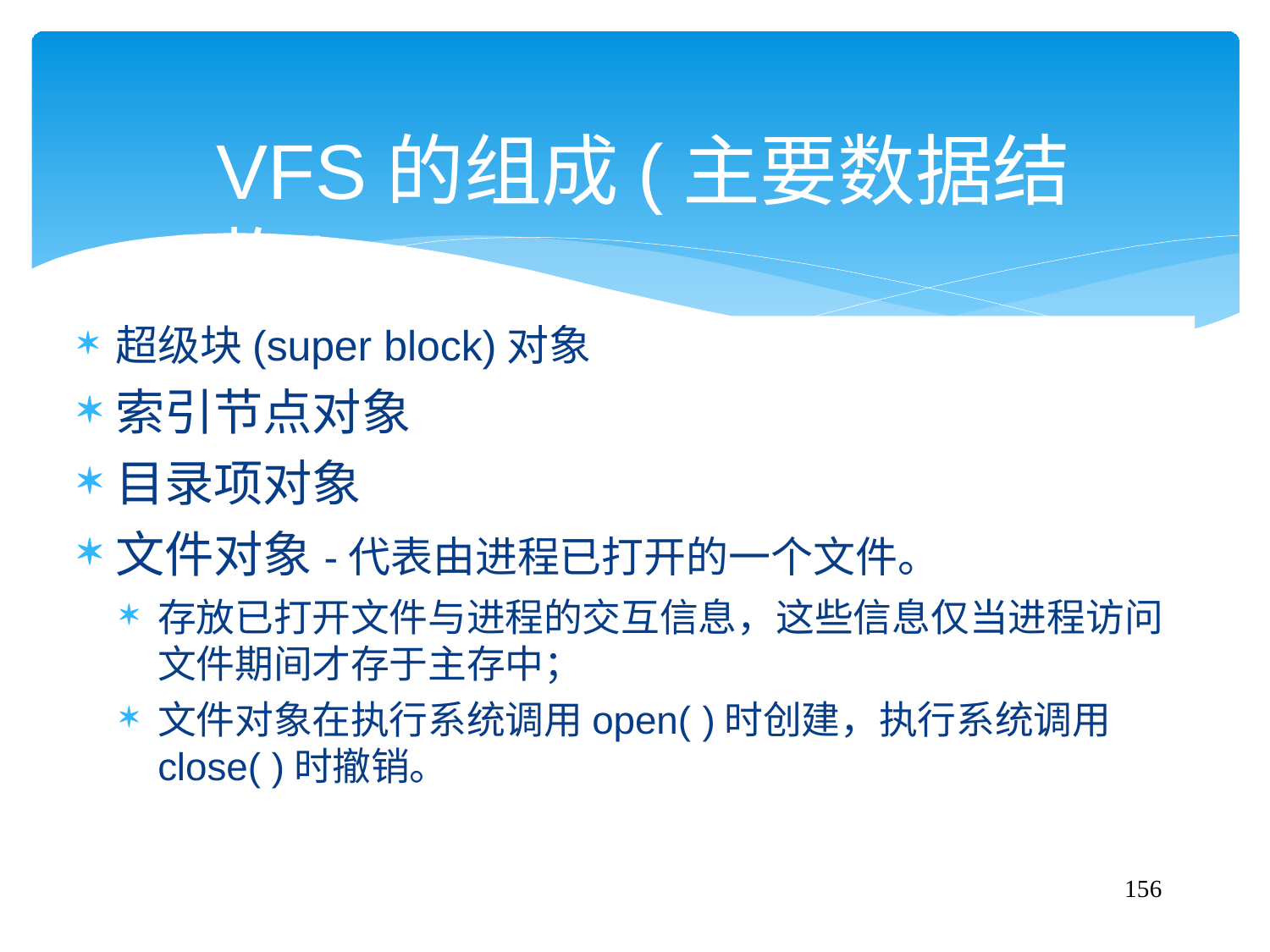

# VFS的组成(主要数据结构)
超级块(super block)对象
索引节点对象
目录项对象
文件对象-代表由进程已打开的一个文件。
存放已打开文件与进程的交互信息，这些信息仅当进程访问 文件期间才存于主存中；
文件对象在执行系统调用open( )时创建，执行系统调用
close( )时撤销。

156